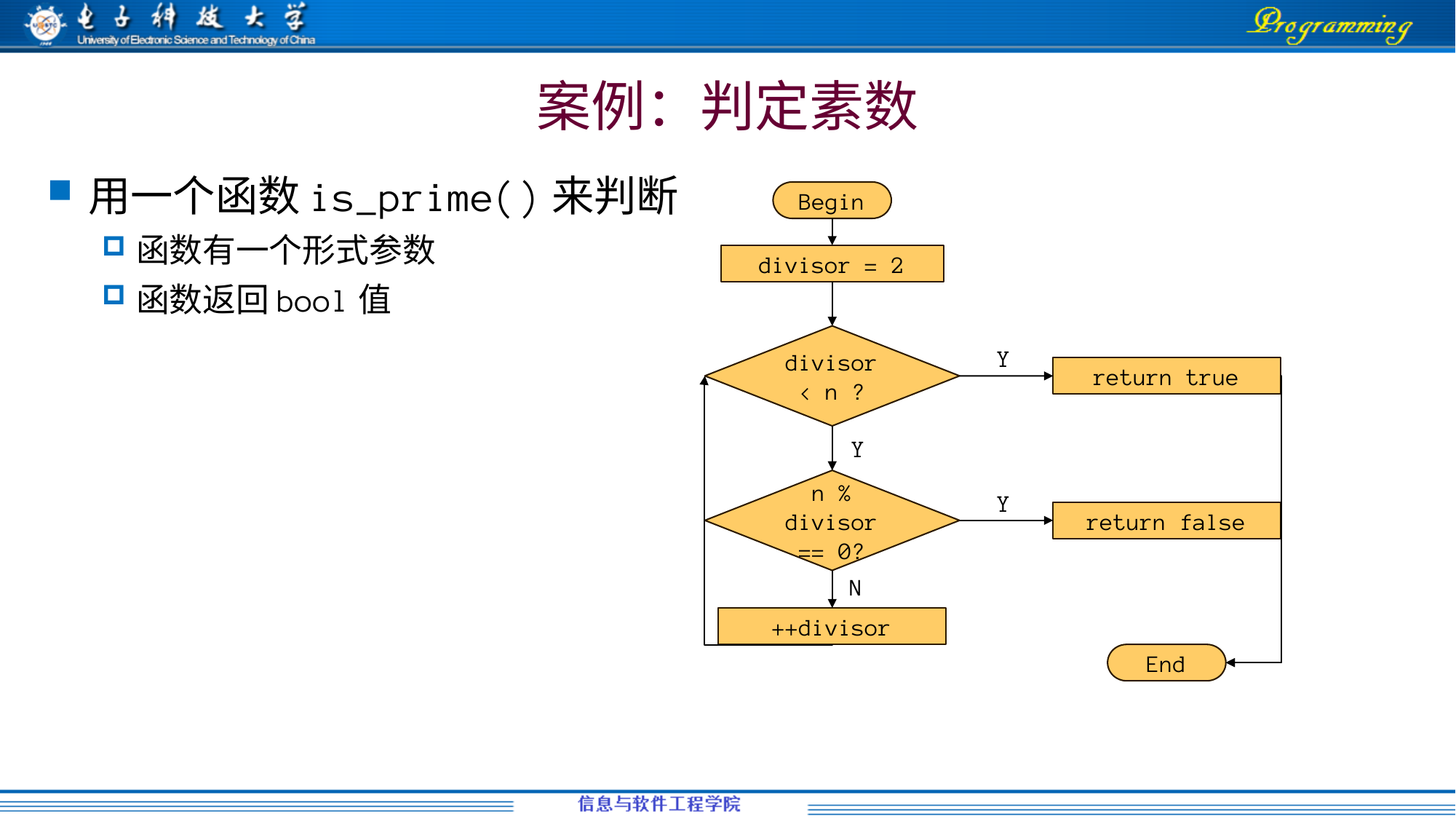

# 案例：判定素数
用一个函数is_prime()来判断
函数有一个形式参数
函数返回bool值
Begin
divisor = 2
divisor < n ?
Y
return true
Y
n % divisor == 0?
Y
return false
N
++divisor
End